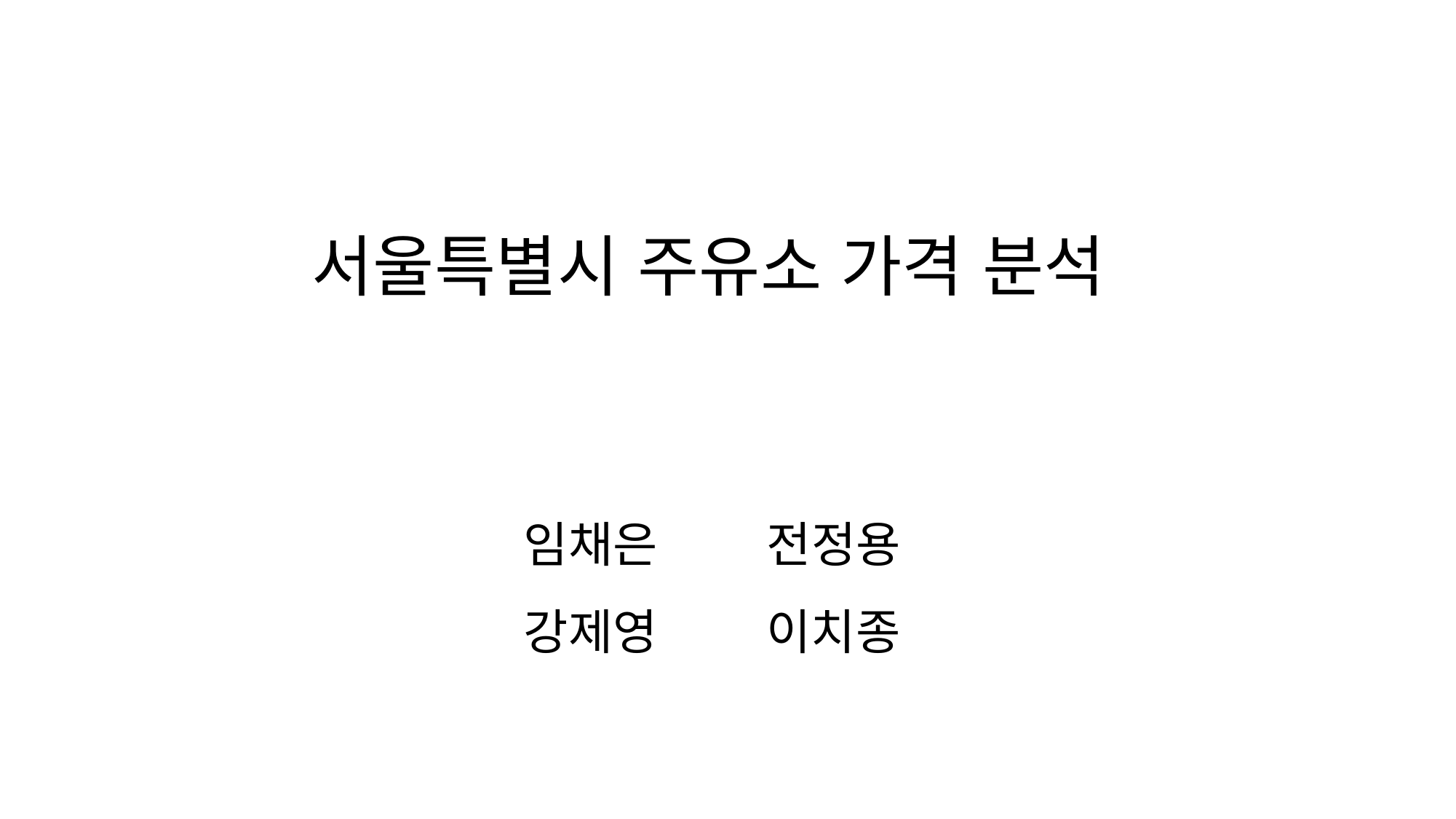

# 서울특별시 주유소 가격 분석
임채은        전정용
강제영        이치종